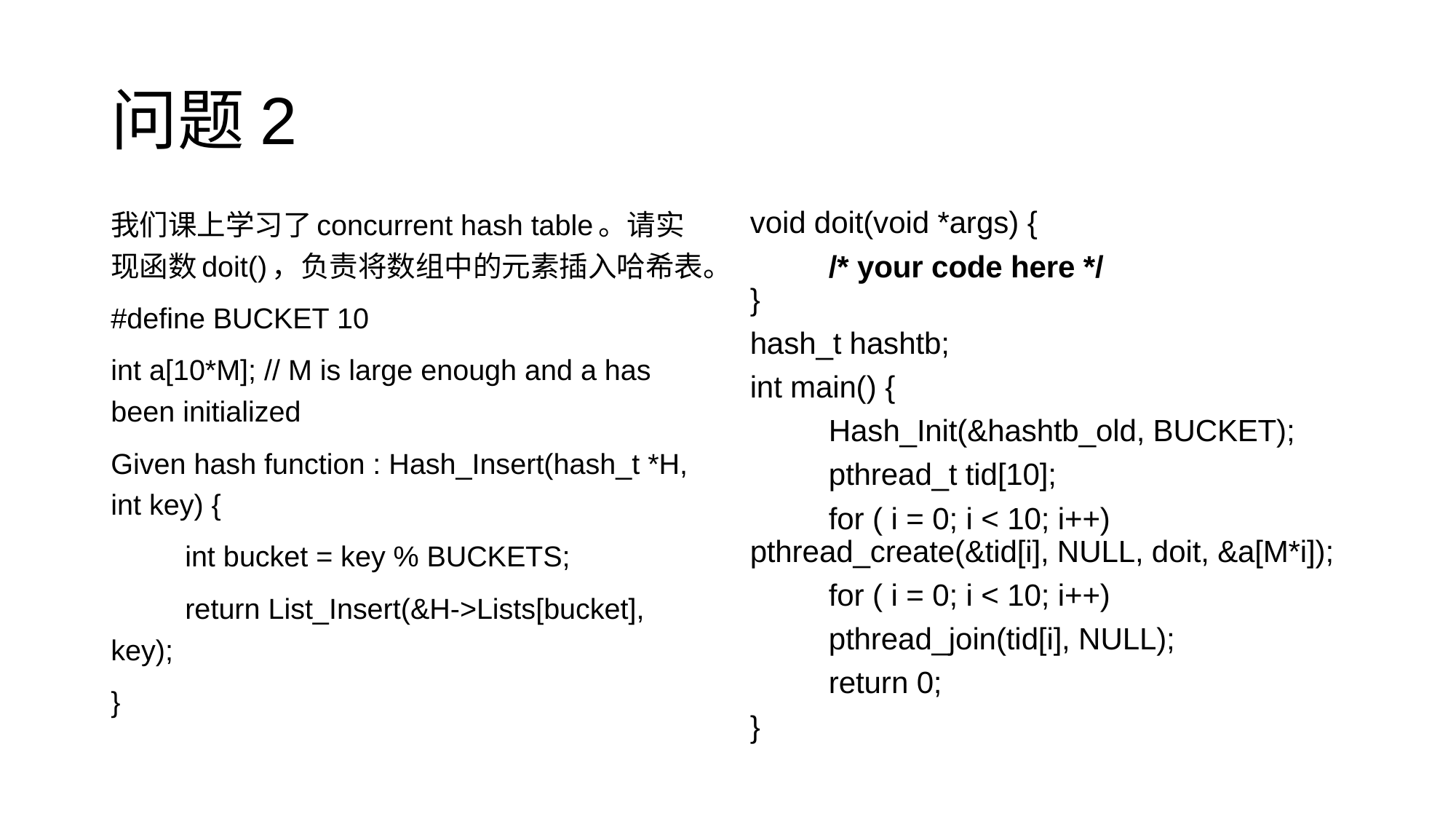

# 问题2
我们课上学习了concurrent hash table。请实现函数doit()，负责将数组中的元素插入哈希表。
#define BUCKET 10
int a[10*M]; // M is large enough and a has been initialized
Given hash function : Hash_Insert(hash_t *H, int key) {
	int bucket = key % BUCKETS;
	return List_Insert(&H->Lists[bucket], key);
}
void doit(void *args) {
	/* your code here */
}
hash_t hashtb;
int main() {
	Hash_Init(&hashtb_old, BUCKET);
	pthread_t tid[10];
	for ( i = 0; i < 10; i++) 				pthread_create(&tid[i], NULL, doit, &a[M*i]);
	for ( i = 0; i < 10; i++)
		pthread_join(tid[i], NULL);
	return 0;
}